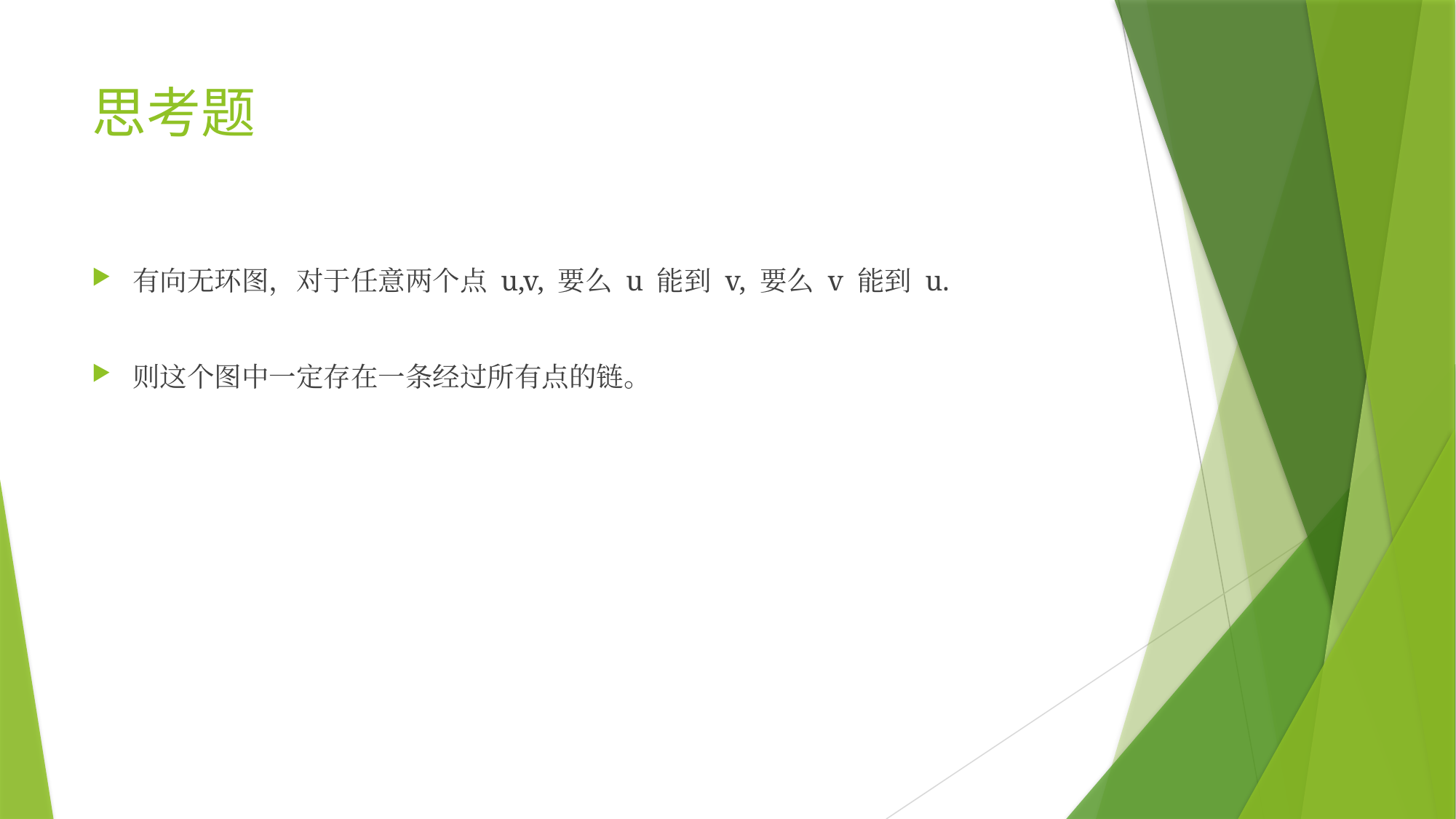

# 思考题
有向无环图，对于任意两个点 u,v, 要么 u 能到 v, 要么 v 能到 u.

则这个图中一定存在一条经过所有点的链。